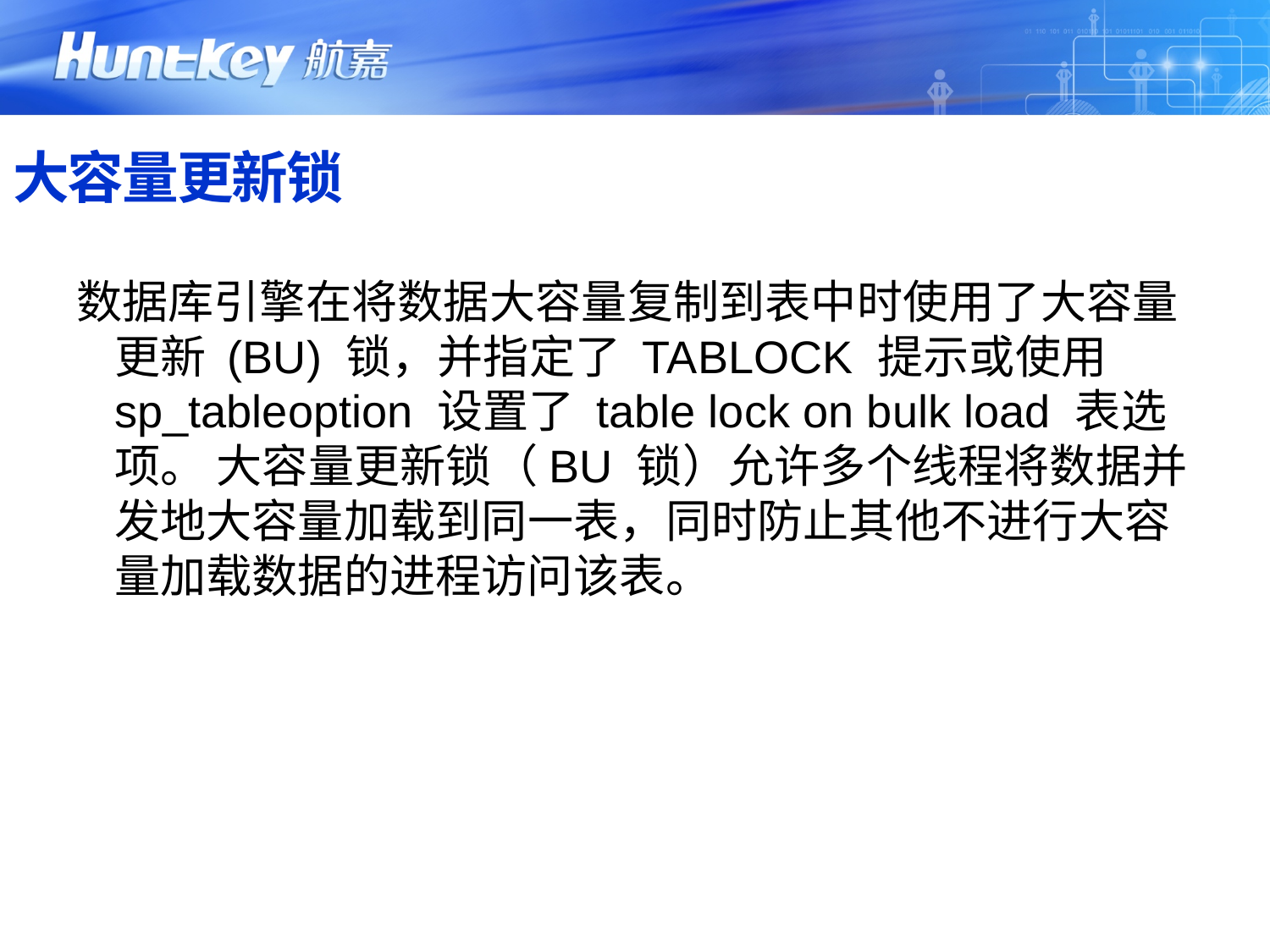

# 大容量更新锁
数据库引擎在将数据大容量复制到表中时使用了大容量更新 (BU) 锁，并指定了 TABLOCK 提示或使用 sp_tableoption 设置了 table lock on bulk load 表选项。 大容量更新锁（BU 锁）允许多个线程将数据并发地大容量加载到同一表，同时防止其他不进行大容量加载数据的进程访问该表。